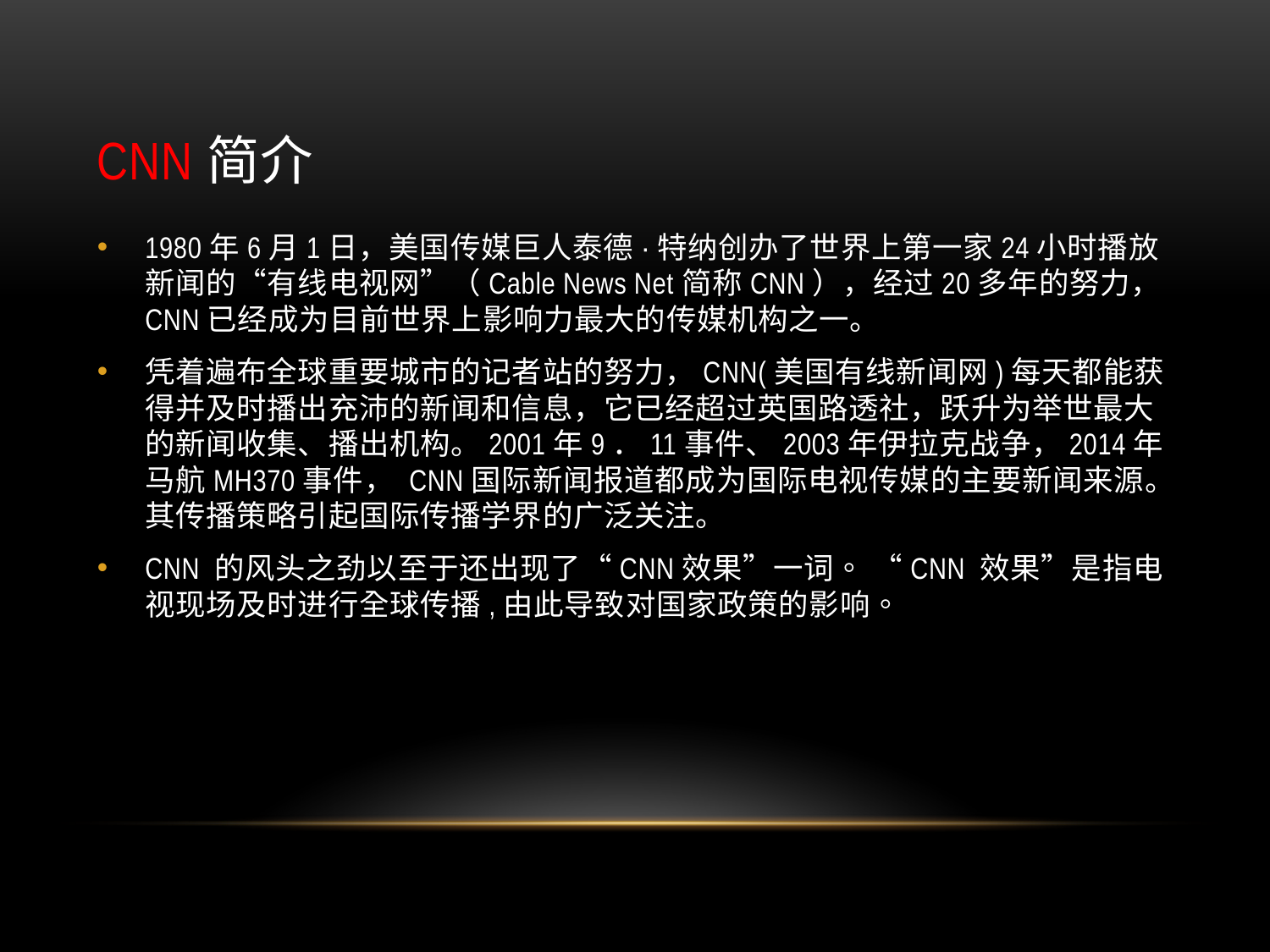

# CNN简介
1980年6月1日，美国传媒巨人泰德·特纳创办了世界上第一家24小时播放新闻的“有线电视网”（Cable News Net简称CNN），经过20多年的努力，CNN已经成为目前世界上影响力最大的传媒机构之一。
凭着遍布全球重要城市的记者站的努力，CNN(美国有线新闻网)每天都能获得并及时播出充沛的新闻和信息，它已经超过英国路透社，跃升为举世最大的新闻收集、播出机构。2001年9．11事件、2003年伊拉克战争，2014年马航MH370事件， CNN国际新闻报道都成为国际电视传媒的主要新闻来源。其传播策略引起国际传播学界的广泛关注。
CNN 的风头之劲以至于还出现了“CNN效果”一词。 “CNN 效果”是指电视现场及时进行全球传播,由此导致对国家政策的影响。